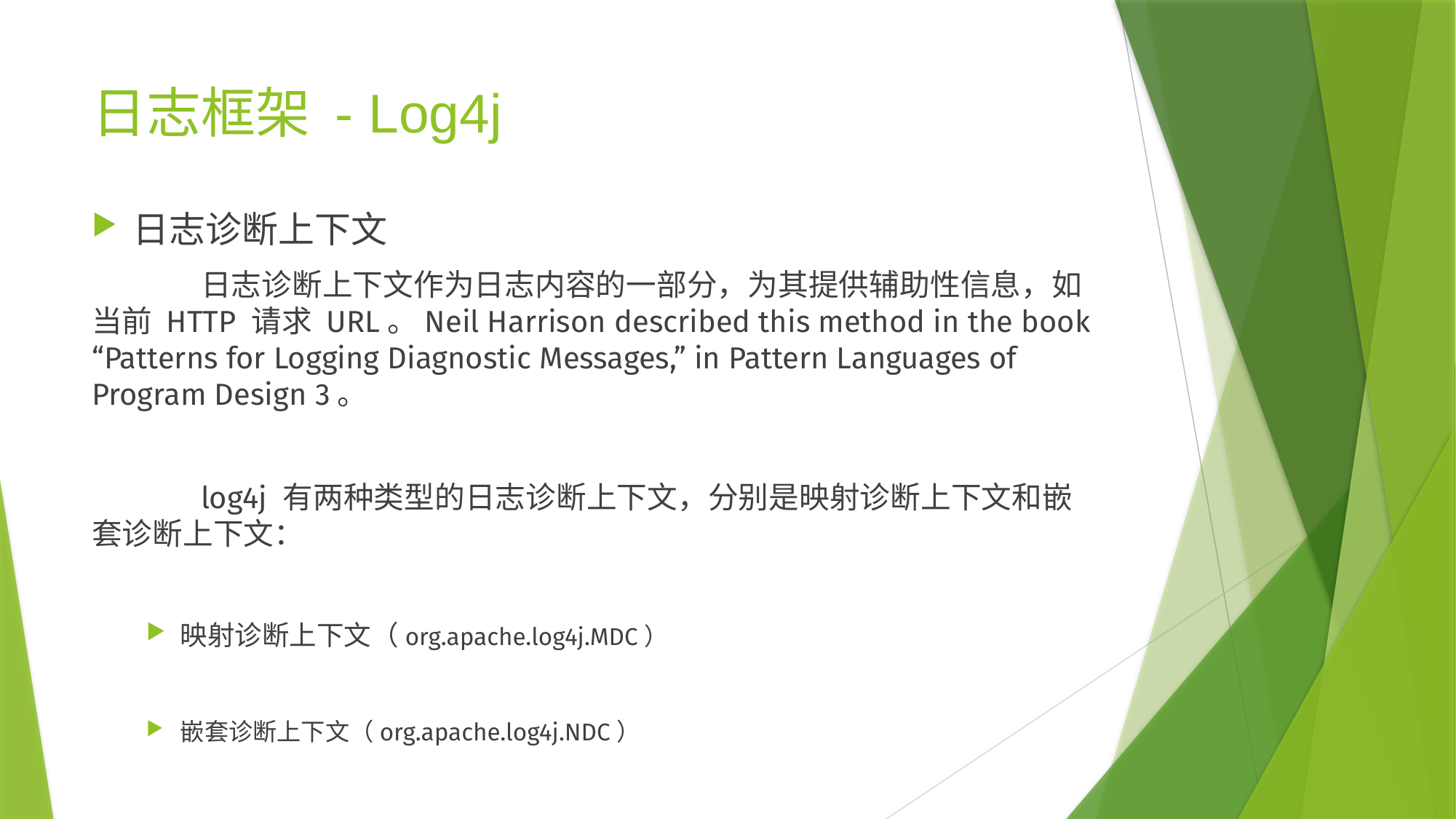

# 日志框架 - Log4j
日志诊断上下文
	日志诊断上下文作为日志内容的一部分，为其提供辅助性信息，如当前 HTTP 请求 URL。Neil Harrison described this method in the book “Patterns for Logging Diagnostic Messages,” in Pattern Languages of Program Design 3。

	log4j 有两种类型的日志诊断上下文，分别是映射诊断上下文和嵌套诊断上下文：

映射诊断上下文（org.apache.log4j.MDC）

嵌套诊断上下文（org.apache.log4j.NDC）